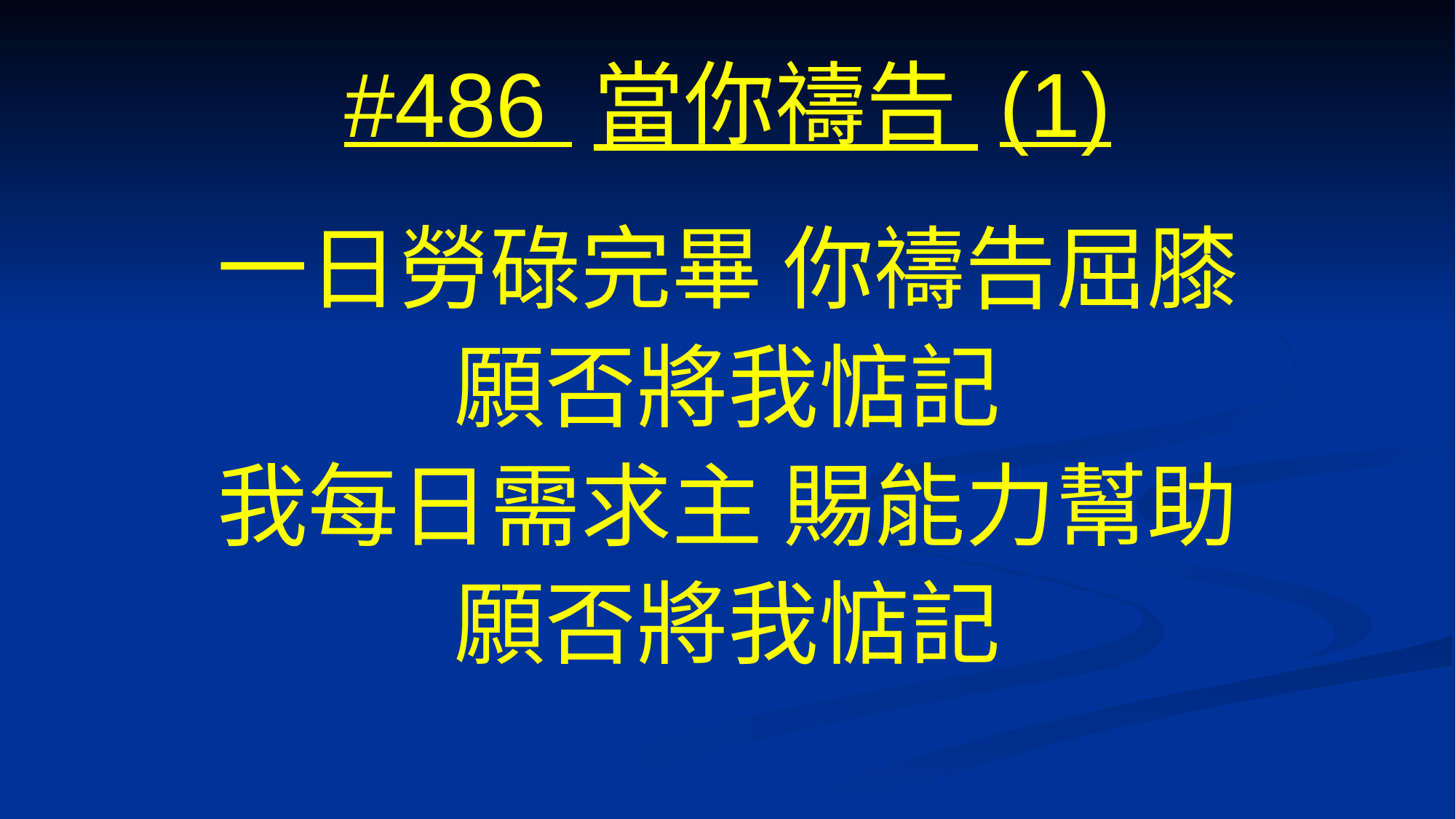

# #486 當你禱告 (1)
一日勞碌完畢 你禱告屈膝
願否將我惦記
我每日需求主 賜能力幫助
願否將我惦記